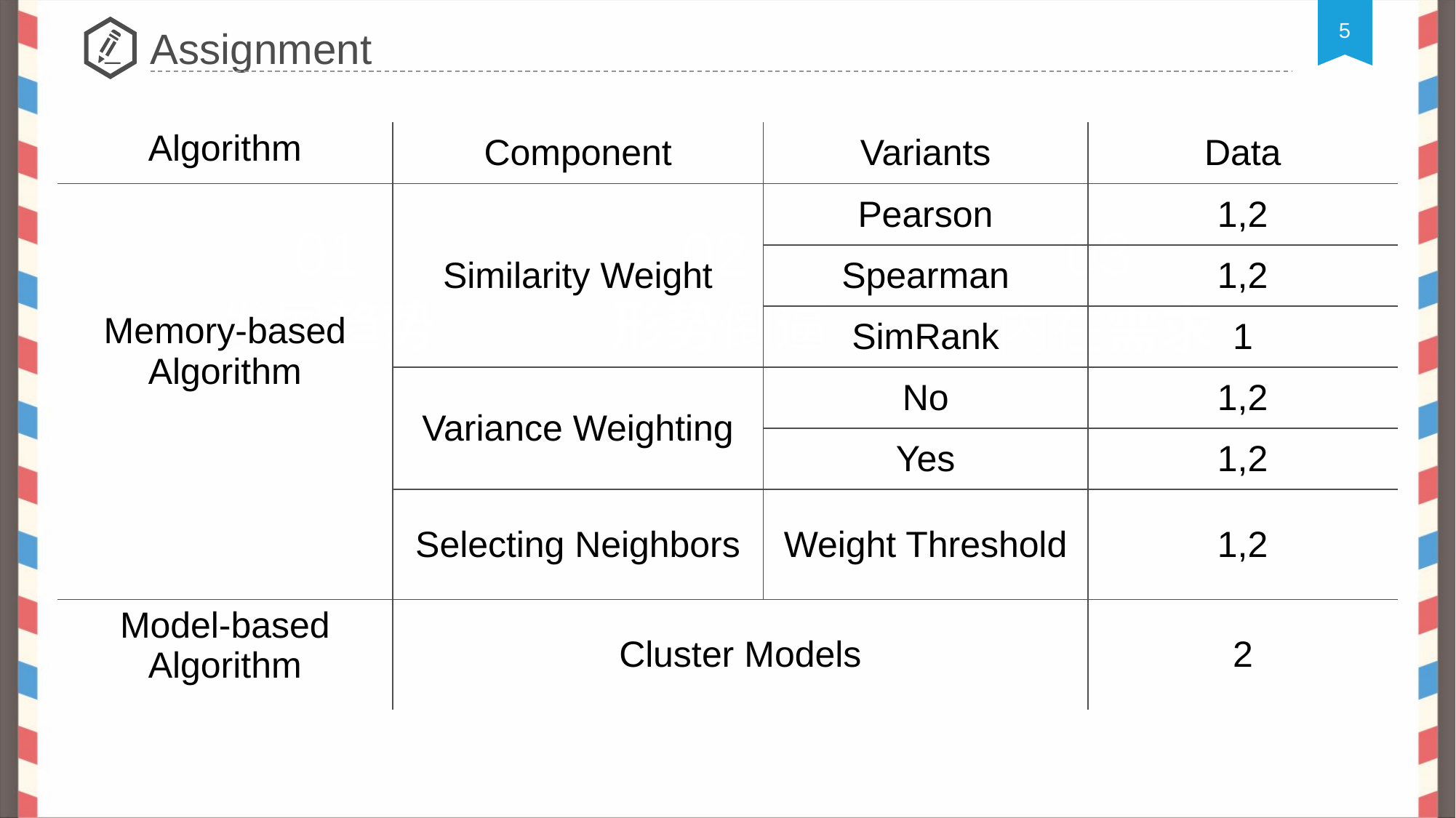

Assignment
| Algorithm | Component | Variants | Data |
| --- | --- | --- | --- |
| Memory-based Algorithm | Similarity Weight | Pearson | 1,2 |
|  |  | Spearman | 1,2 |
|  |  | SimRank | 1 |
|  | Variance Weighting | No | 1,2 |
|  |  | Yes | 1,2 |
|  | Selecting Neighbors | Weight Threshold | 1,2 |
| Model-based Algorithm | Cluster Models |  | 2 |
01
02
03
发展趋势
形势倒逼
内在需求